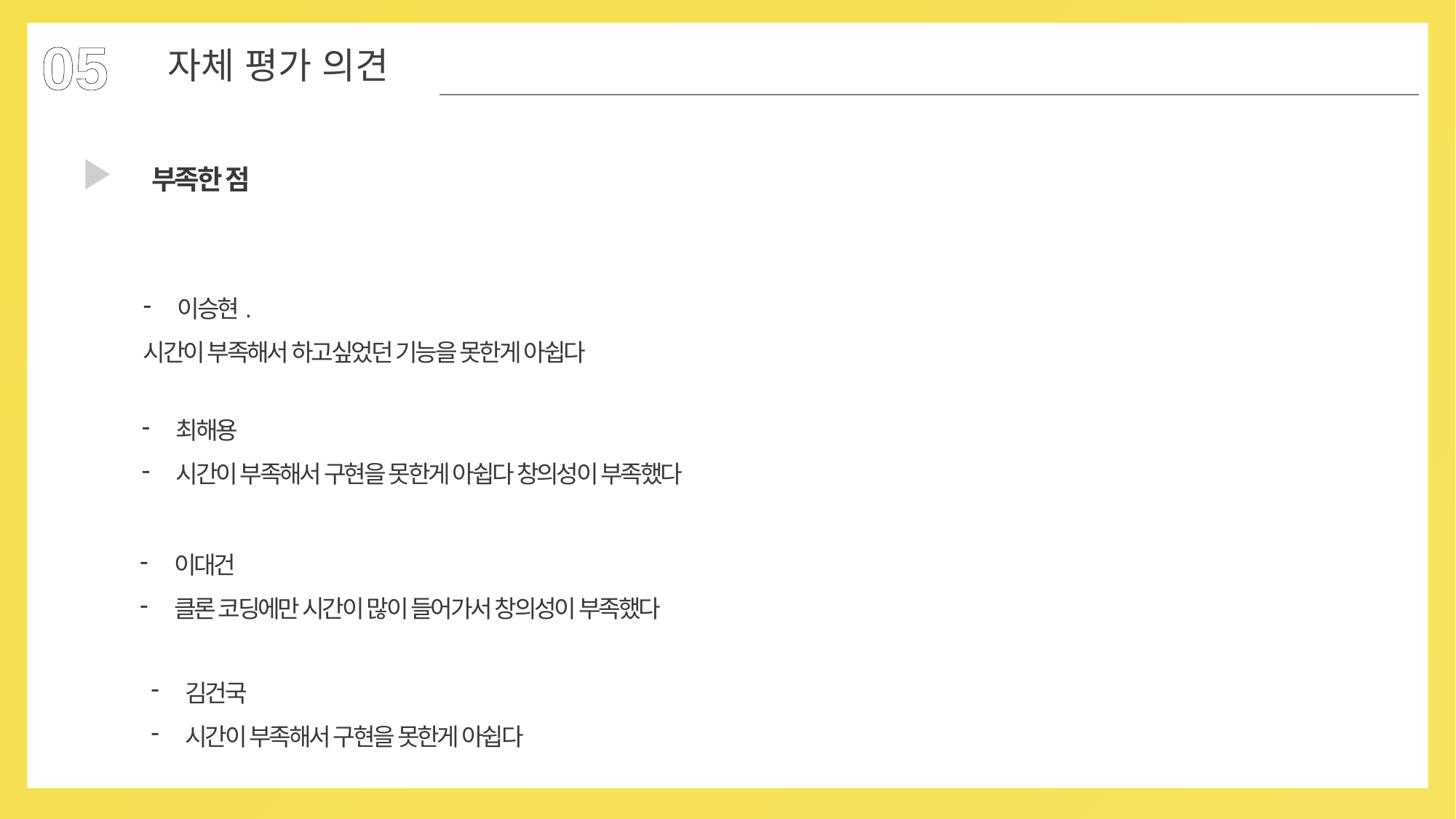

05
자체 평가 의견
▶
부족한 점
이승현.
시간이 부족해서 하고싶었던 기능을 못한게 아쉽다
최해용
시간이 부족해서 구현을 못한게 아쉽다 창의성이 부족했다
이대건
클론 코딩에만 시간이 많이 들어가서 창의성이 부족했다

김건국
시간이 부족해서 구현을 못한게 아쉽다